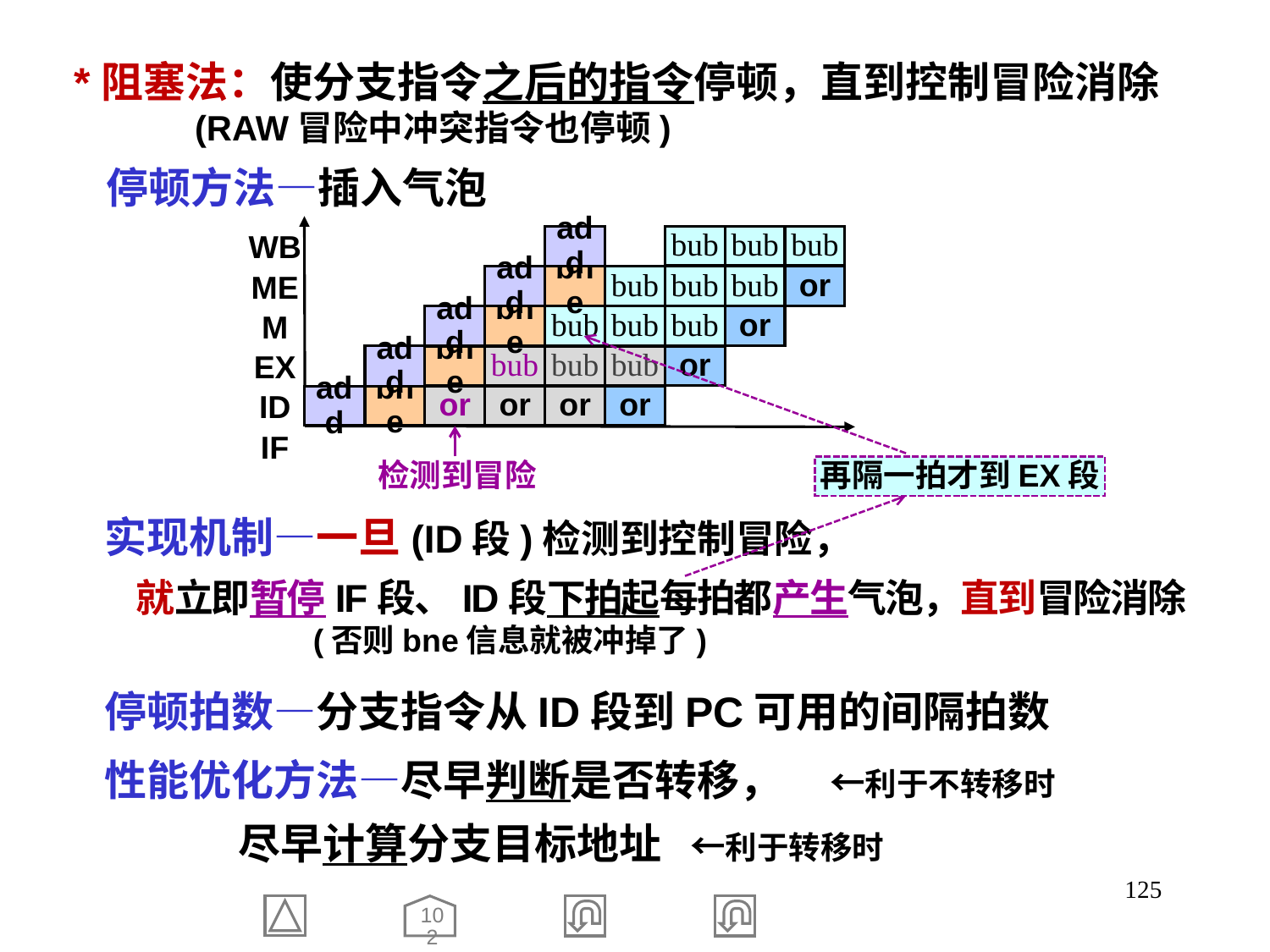

*阻塞法：使分支指令之后的指令停顿，直到控制冒险消除
                (RAW冒险中冲突指令也停顿)
      停顿方法—插入气泡
WB
MEM
EX
ID
IF
add
bub
bub
bub
add
bub
bub
bub
bne
or
add
bub
bub
bub
or
bne
add
bne
bub
bub
bub
or
bne
or
or
or
or
add
再隔一拍才到EX段
检测到冒险
      实现机制—一旦(ID段)检测到控制冒险，
          就立即暂停IF段、ID段下拍起每拍都产生气泡，直到冒险消除
                               (否则bne信息就被冲掉了)
      停顿拍数—分支指令从ID段到PC可用的间隔拍数
      性能优化方法—尽早判断是否转移，     ←利于不转移时
                    尽早计算分支目标地址   ←利于转移时
125

102